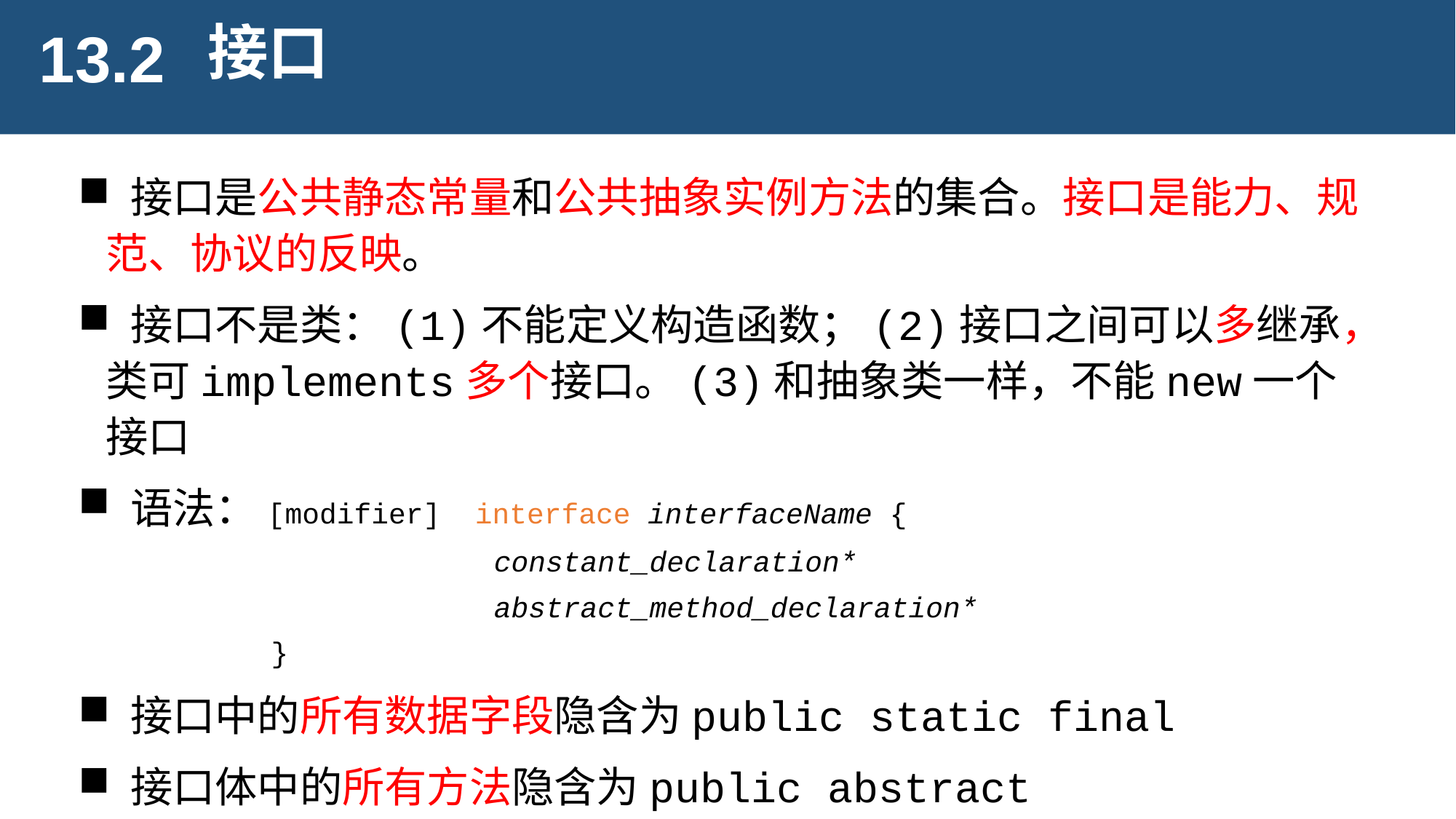

接口
13.2
 接口是公共静态常量和公共抽象实例方法的集合。接口是能力、规范、协议的反映。
 接口不是类：(1)不能定义构造函数；(2)接口之间可以多继承，类可implements多个接口。(3)和抽象类一样，不能new一个接口
 语法：[modifier]  interface interfaceName {
 		             constant_declaration*
		             abstract_method_declaration*
        }
 接口中的所有数据字段隐含为public static final
 接口体中的所有方法隐含为public abstract